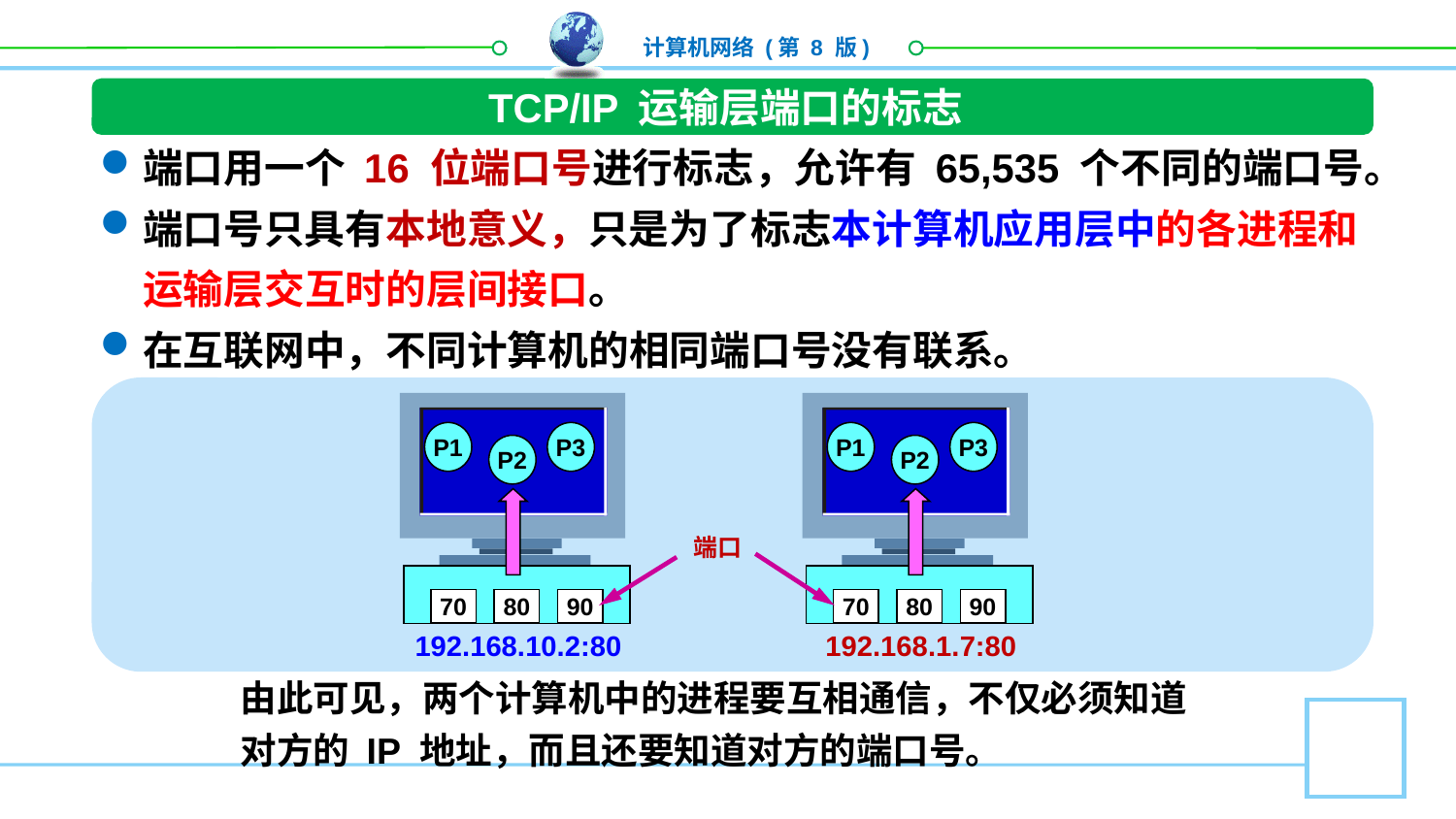

TCP/IP 运输层端口的标志

端口用一个 16 位端口号进行标志，允许有 65,535 个不同的端口号。
端口号只具有本地意义，只是为了标志本计算机应用层中的各进程和运输层交互时的层间接口。
在互联网中，不同计算机的相同端口号没有联系。

P1
P3
P2

70
80
90
192.168.10.2:80

P1
P3
P2

70
80
90
192.168.1.7:80
端口

由此可见，两个计算机中的进程要互相通信，不仅必须知道对方的 IP 地址，而且还要知道对方的端口号。